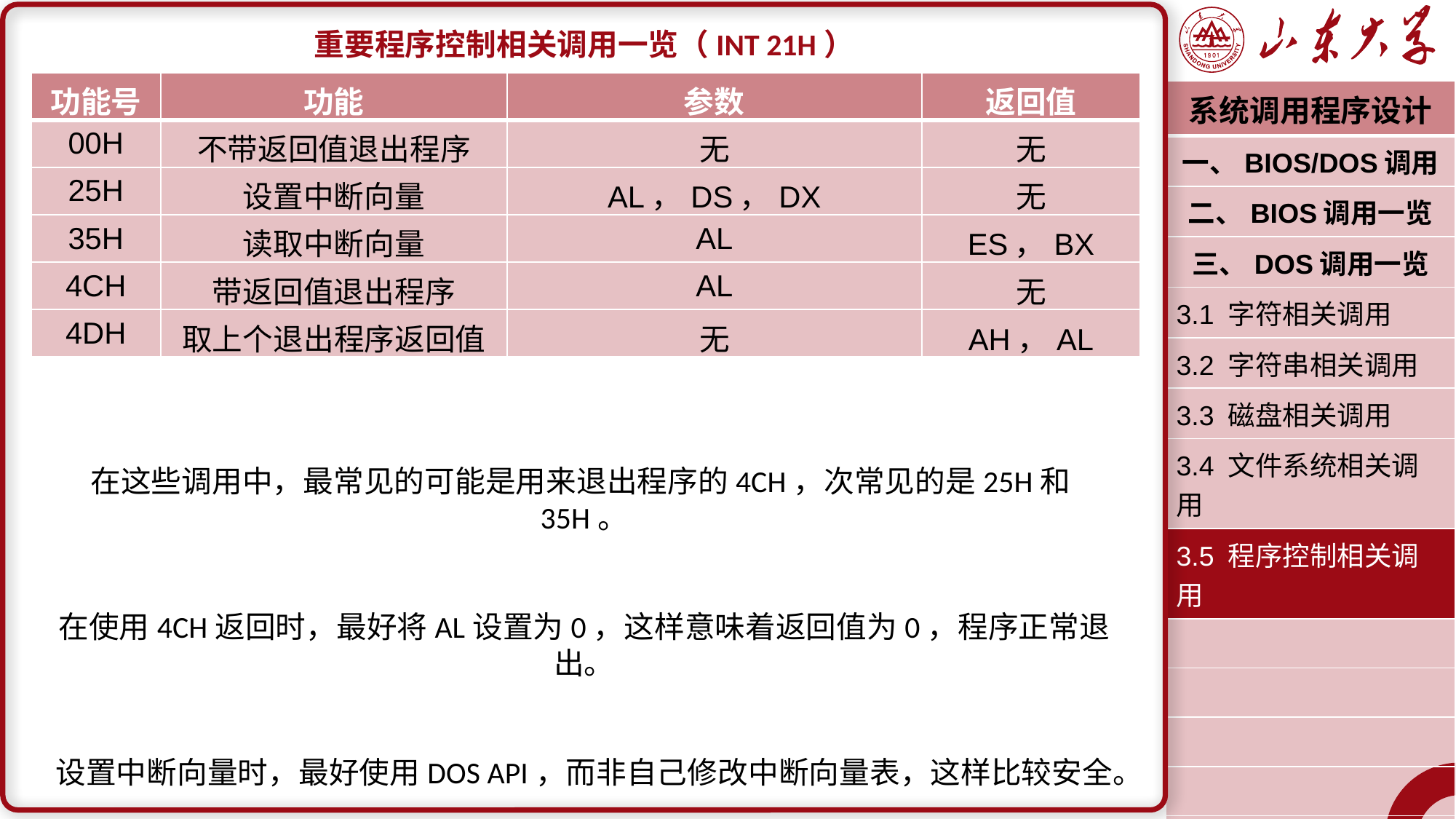

重要程序控制相关调用一览（INT 21H）

在这些调用中，最常见的可能是用来退出程序的4CH，次常见的是25H和35H。

在使用4CH返回时，最好将AL设置为0，这样意味着返回值为0，程序正常退出。

设置中断向量时，最好使用DOS API，而非自己修改中断向量表，这样比较安全。
| 功能号 | 功能 | 参数 | 返回值 |
| --- | --- | --- | --- |
| 00H | 不带返回值退出程序 | 无 | 无 |
| 25H | 设置中断向量 | AL，DS，DX | 无 |
| 35H | 读取中断向量 | AL | ES，BX |
| 4CH | 带返回值退出程序 | AL | 无 |
| 4DH | 取上个退出程序返回值 | 无 | AH，AL |
| 系统调用程序设计 |
| --- |
| 一、BIOS/DOS调用 |
| 二、BIOS调用一览 |
| 三、DOS调用一览 |
| 3.1 字符相关调用 |
| 3.2 字符串相关调用 |
| 3.3 磁盘相关调用 |
| 3.4 文件系统相关调用 |
| 3.5 程序控制相关调用 |
|  |
|  |
|  |
|  |
|  |
| 潘润宇 2022.10 |